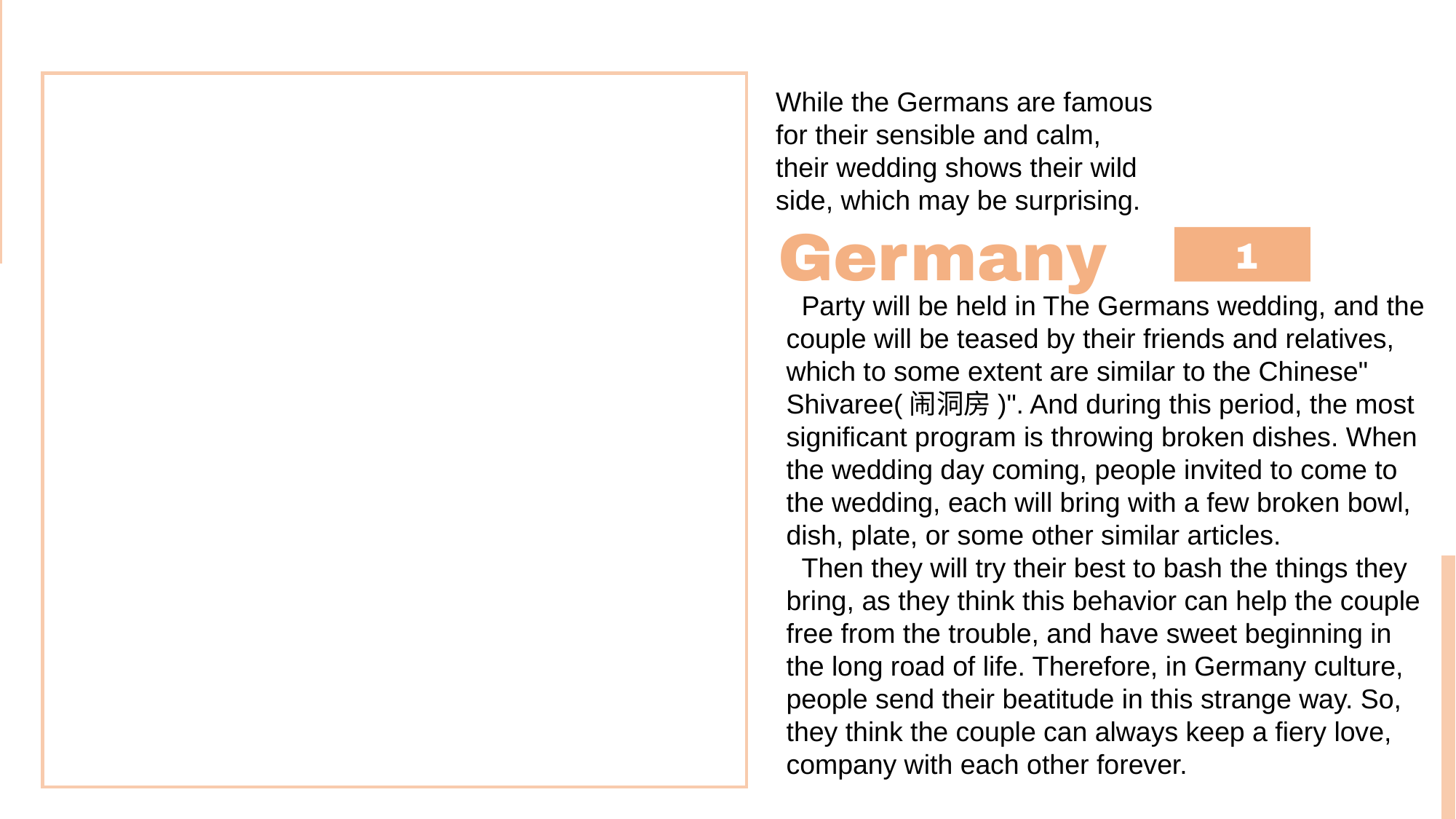

While the Germans are famous for their sensible and calm, their wedding shows their wild side, which may be surprising.
  Party will be held in The Germans wedding, and the couple will be teased by their friends and relatives, which to some extent are similar to the Chinese" Shivaree(闹洞房)". And during this period, the most significant program is throwing broken dishes. When the wedding day coming, people invited to come to the wedding, each will bring with a few broken bowl, dish, plate, or some other similar articles.
  Then they will try their best to bash the things they bring, as they think this behavior can help the couple free from the trouble, and have sweet beginning in the long road of life. Therefore, in Germany culture, people send their beatitude in this strange way. So, they think the couple can always keep a fiery love, company with each other forever.
Germany
    1